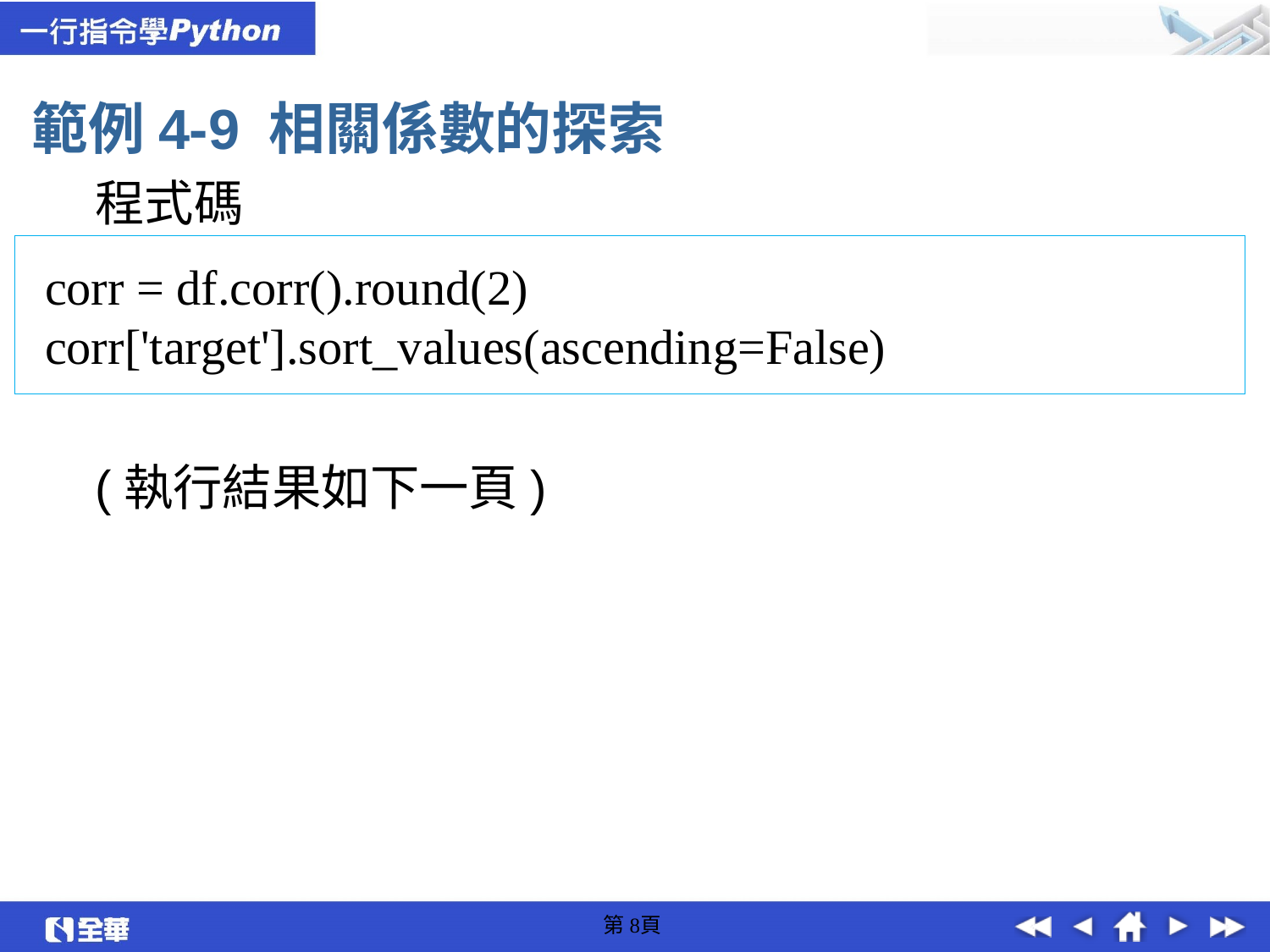

範例4-9 相關係數的探索
程式碼

(執行結果如下一頁)
corr = df.corr().round(2)
corr['target'].sort_values(ascending=False)